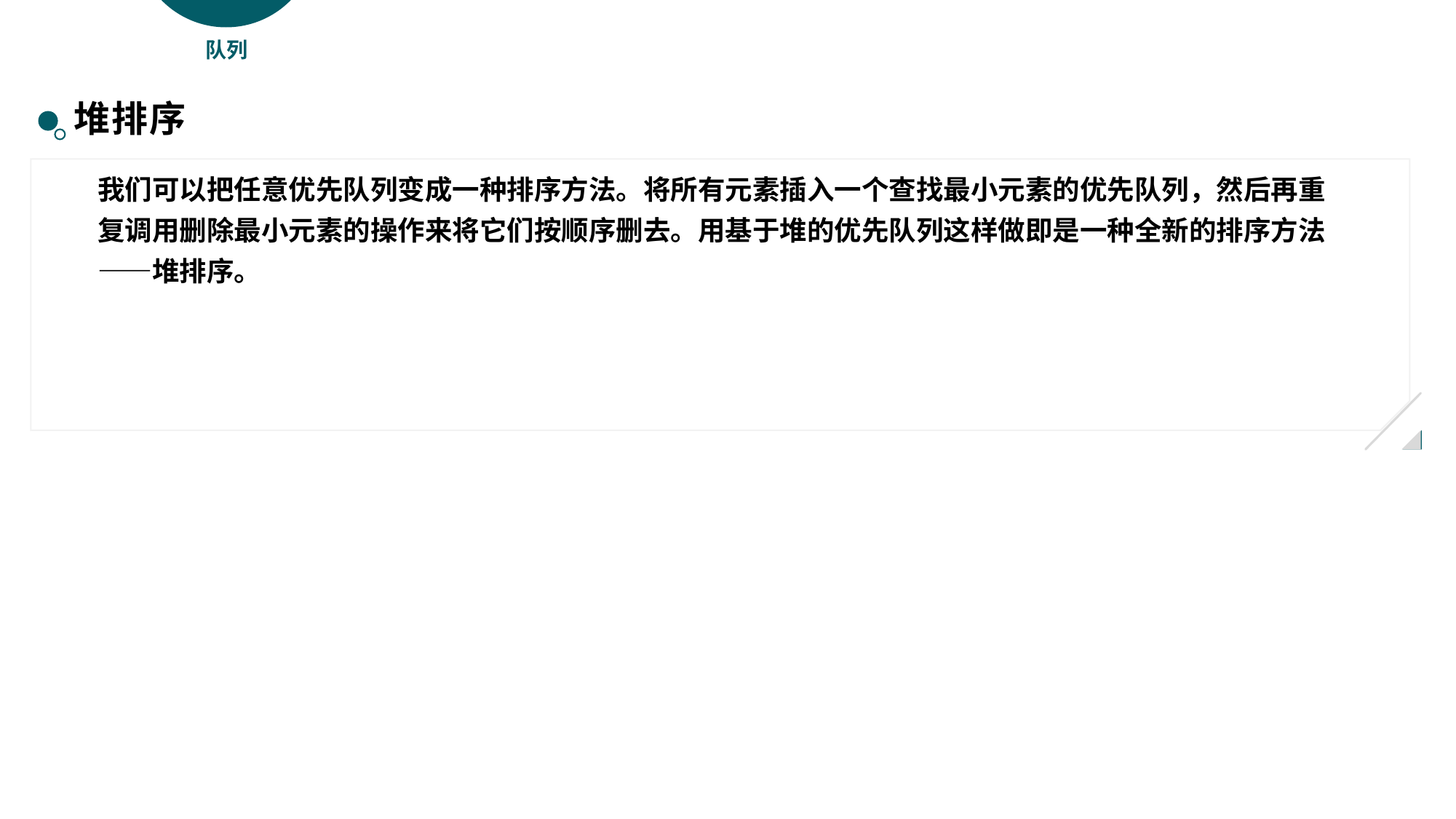

队列
堆排序

我们可以把任意优先队列变成一种排序方法。将所有元素插入一个查找最小元素的优先队列，然后再重复调用删除最小元素的操作来将它们按顺序删去。用基于堆的优先队列这样做即是一种全新的排序方法——堆排序。